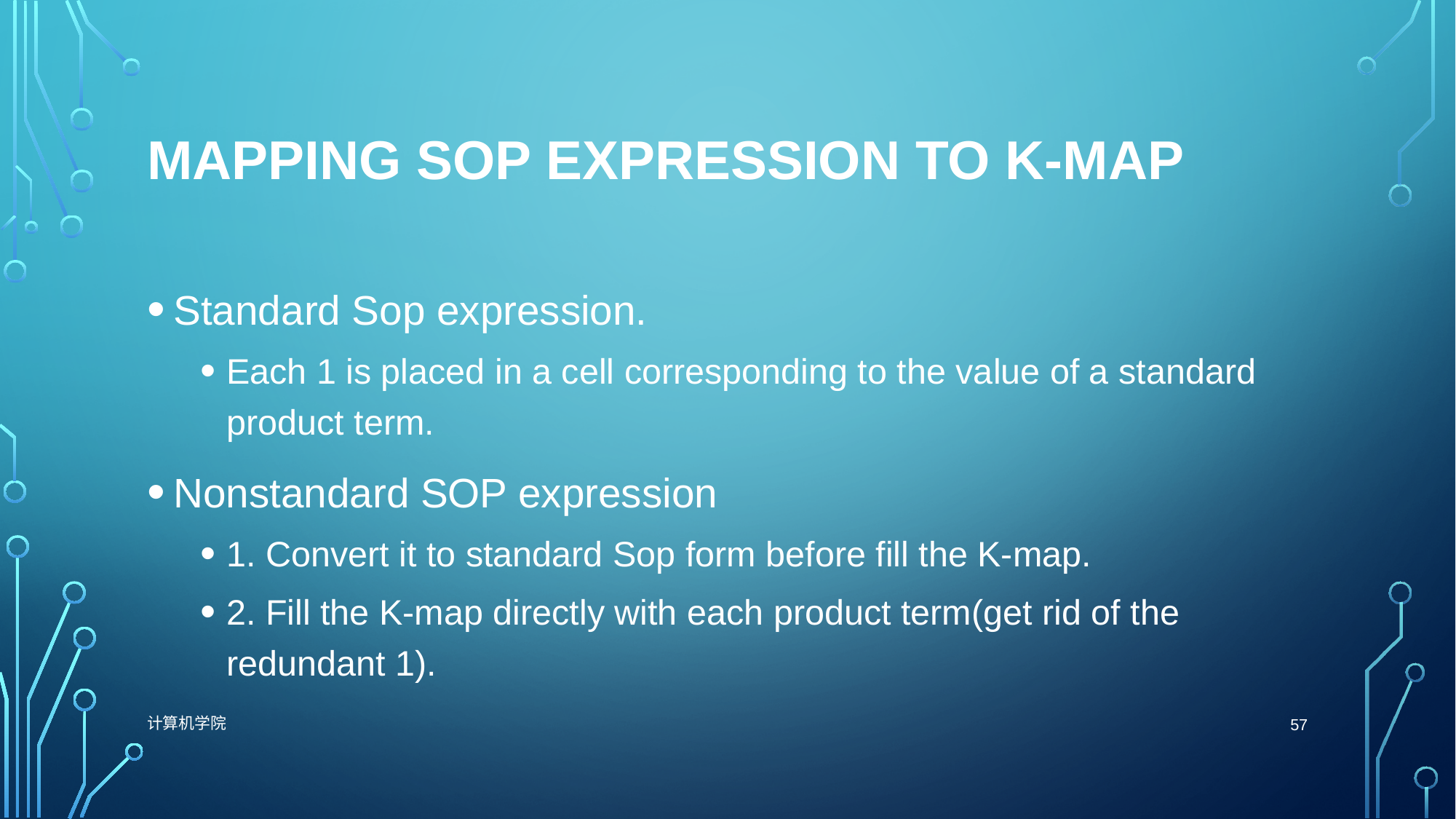

# Mapping sop expression to k-map
Standard Sop expression.
Each 1 is placed in a cell corresponding to the value of a standard product term.
Nonstandard SOP expression
1. Convert it to standard Sop form before fill the K-map.
2. Fill the K-map directly with each product term(get rid of the redundant 1).
57
计算机学院